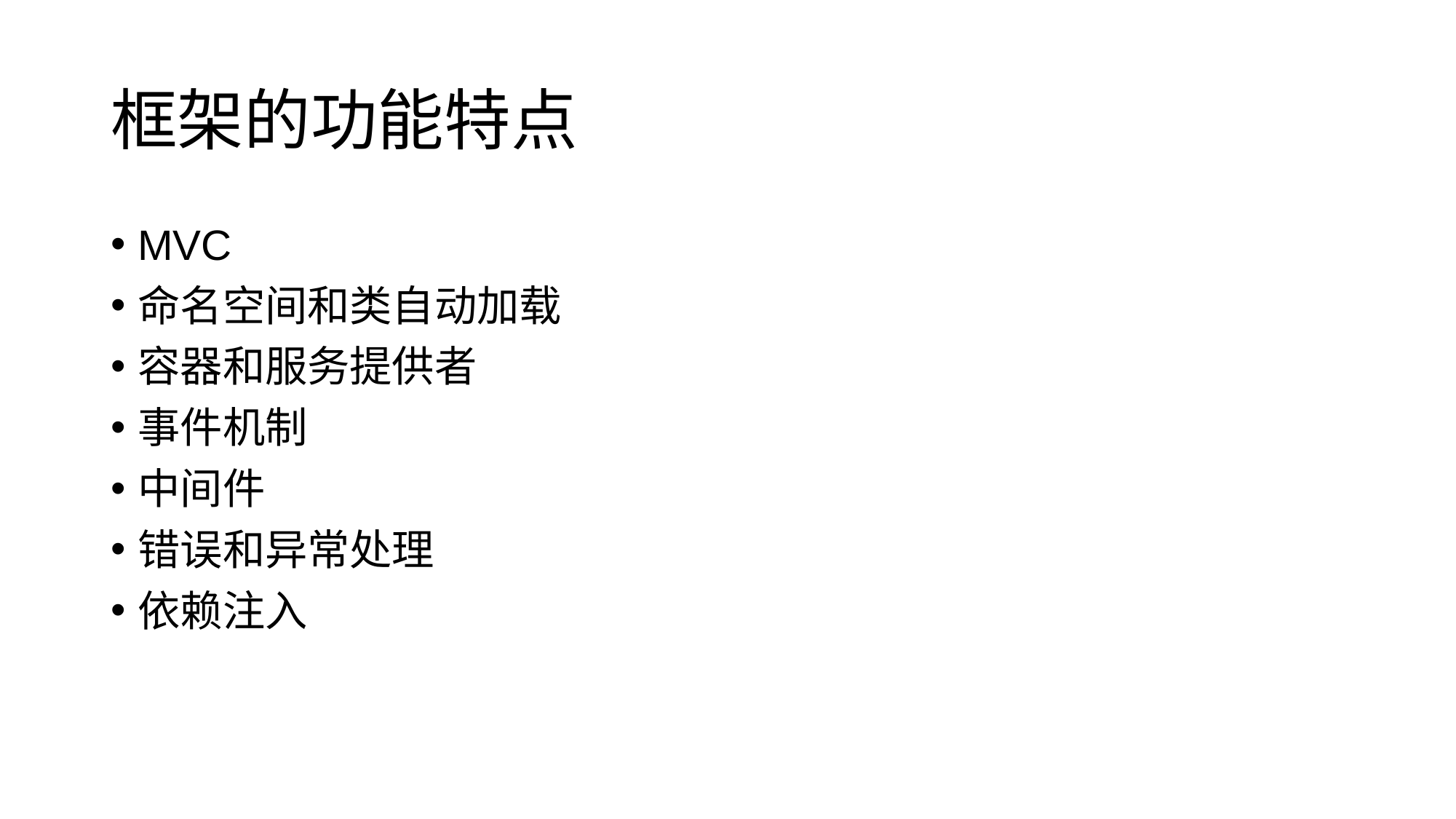

框架的功能特点
MVC
命名空间和类自动加载
容器和服务提供者
事件机制
中间件
错误和异常处理
依赖注入